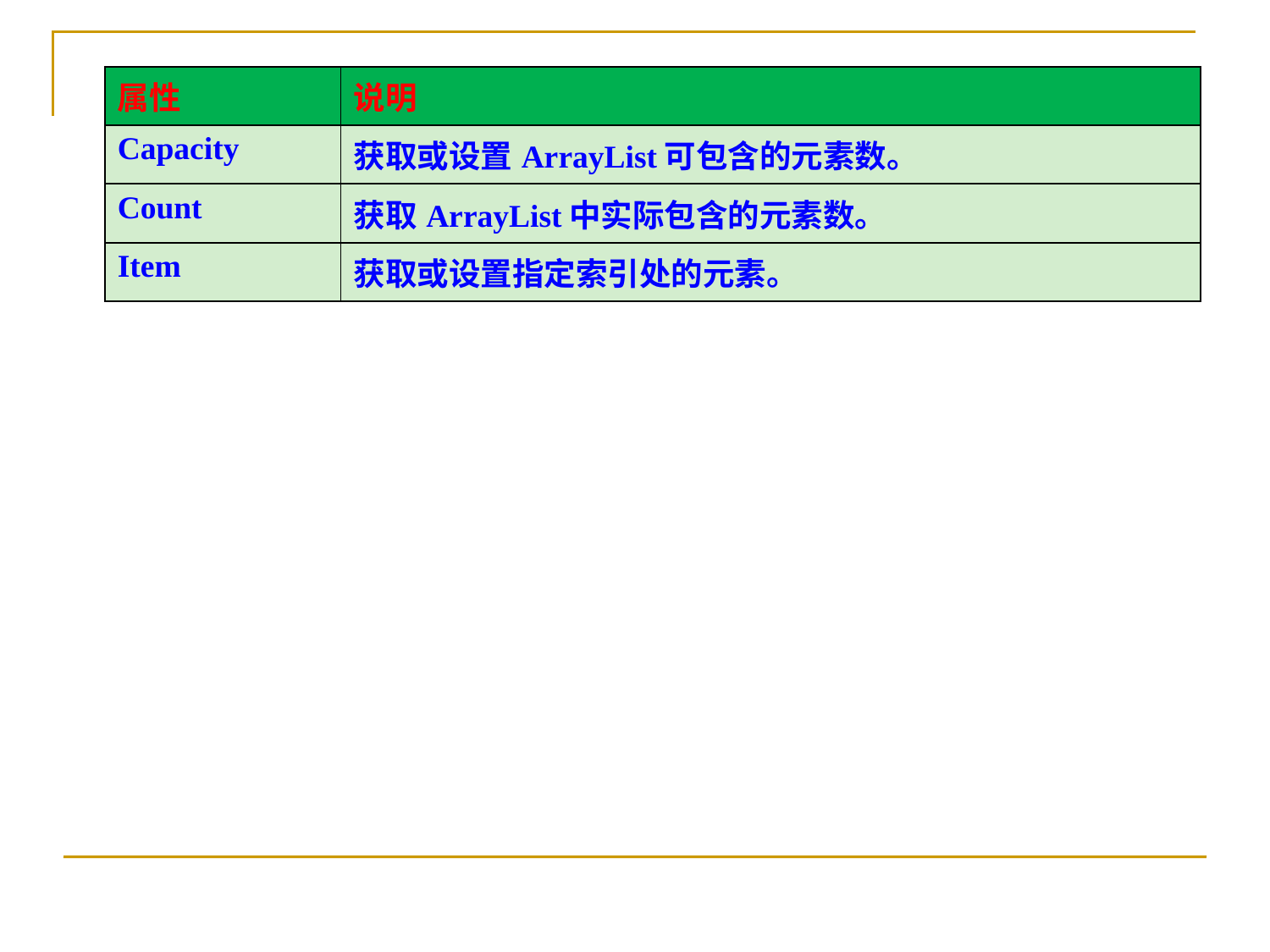

| 属性 | 说明 |
| --- | --- |
| Capacity | 获取或设置ArrayList可包含的元素数。 |
| Count | 获取ArrayList中实际包含的元素数。 |
| Item | 获取或设置指定索引处的元素。 |